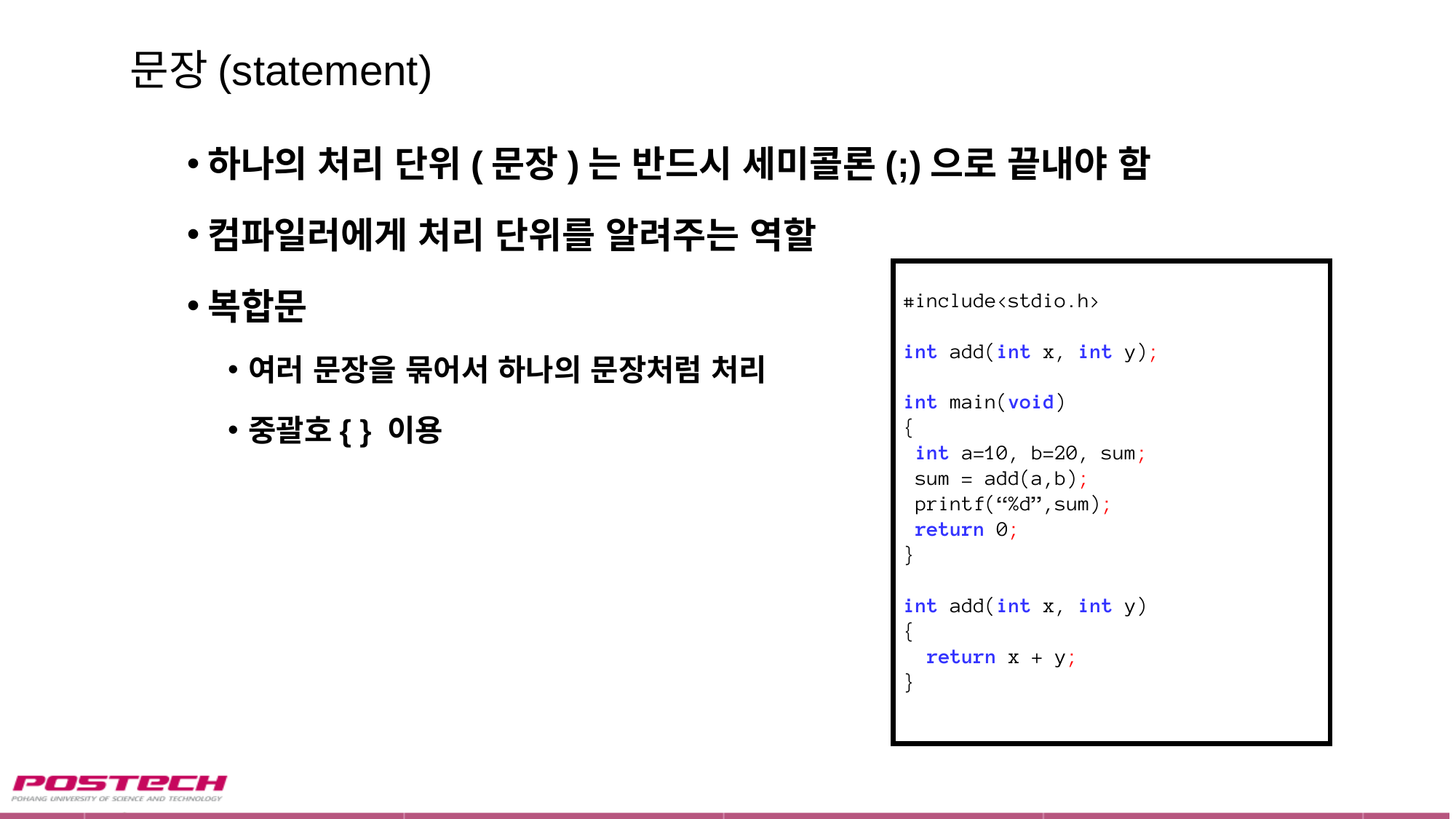

# 문장(statement)
하나의 처리 단위(문장)는 반드시 세미콜론(;)으로 끝내야 함
컴파일러에게 처리 단위를 알려주는 역할
복합문
여러 문장을 묶어서 하나의 문장처럼 처리
중괄호{ } 이용
#include<stdio.h>

int add(int x, int y);

int main(void)
{
 int a=10, b=20, sum;
 sum = add(a,b);
 printf(“%d”,sum);
 return 0;
}

int add(int x, int y)
{
  return x + y;
}